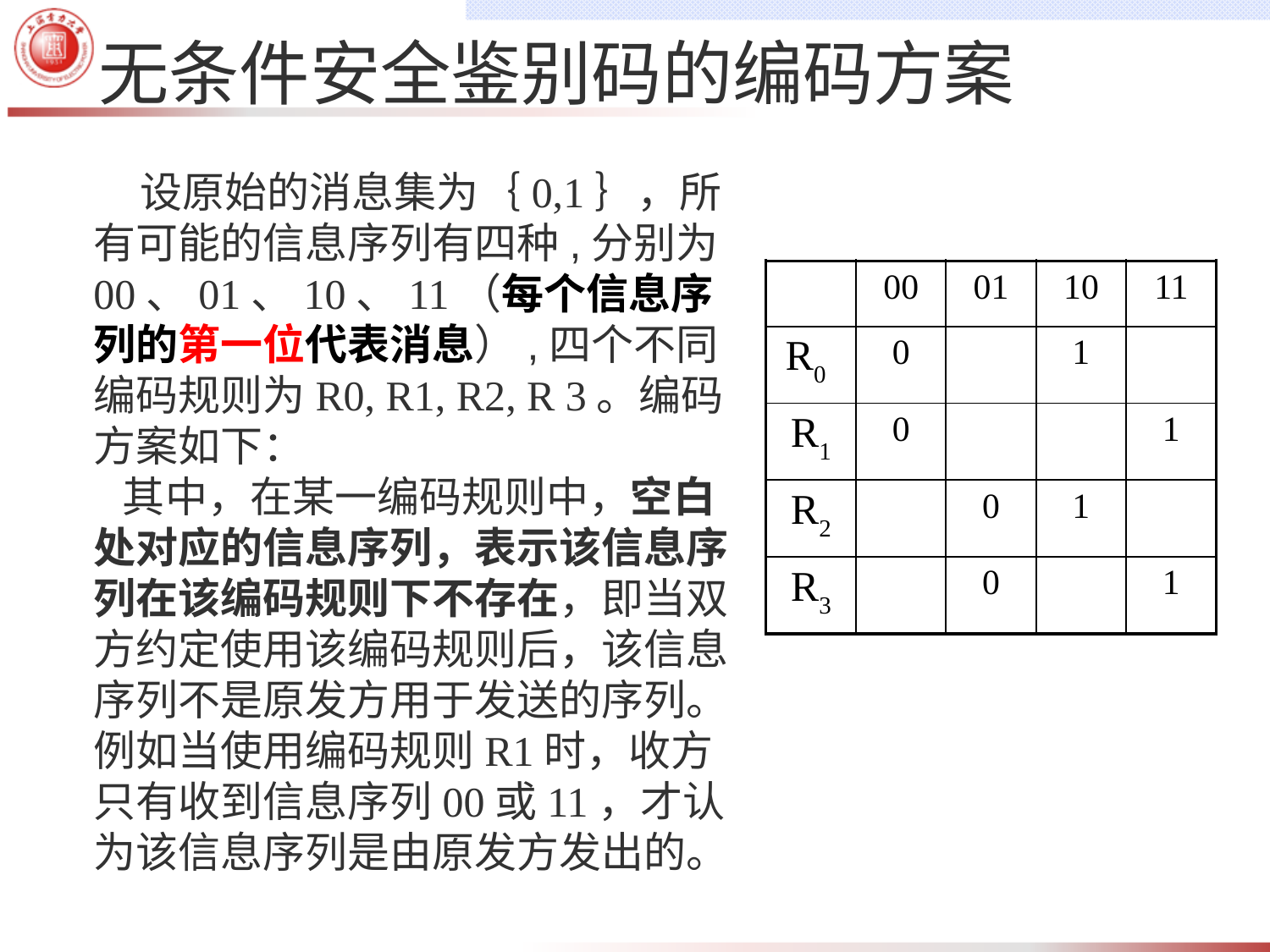

# 无条件安全鉴别码的编码方案
           设原始的消息集为｛0,1｝，所有可能的信息序列有四种,分别为00、01、10、11（每个信息序列的第一位代表消息）,四个不同编码规则为R0, R1, R2, R 3。编码方案如下：
  其中，在某一编码规则中，空白处对应的信息序列，表示该信息序列在该编码规则下不存在，即当双方约定使用该编码规则后，该信息序列不是原发方用于发送的序列。例如当使用编码规则R1时，收方只有收到信息序列00或11，才认为该信息序列是由原发方发出的。

|  | 00 | 01 | 10 | 11 |
| --- | --- | --- | --- | --- |
| R0 | 0 |  | 1 |  |
| R1 | 0 |  |  | 1 |
| R2 |  | 0 | 1 |  |
| R3 |  | 0 |  | 1 |